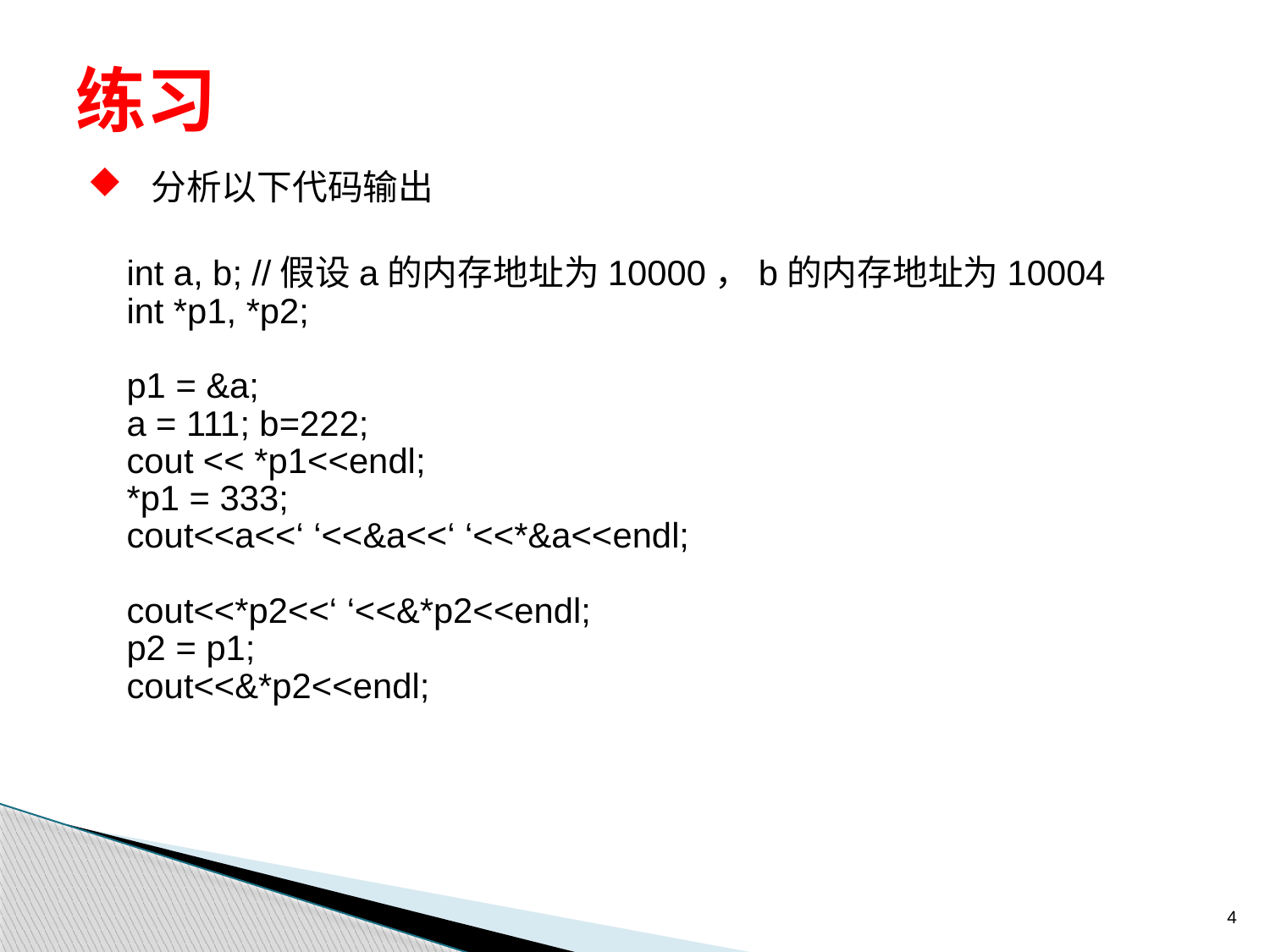

# 练习
分析以下代码输出

int a, b; //假设a的内存地址为10000，b的内存地址为10004
int *p1, *p2;

p1 = &a;
a = 111; b=222;
cout << *p1<<endl;
*p1 = 333;
cout<<a<<‘ ‘<<&a<<‘ ‘<<*&a<<endl;

cout<<*p2<<‘ ‘<<&*p2<<endl;
p2 = p1;
cout<<&*p2<<endl;

4